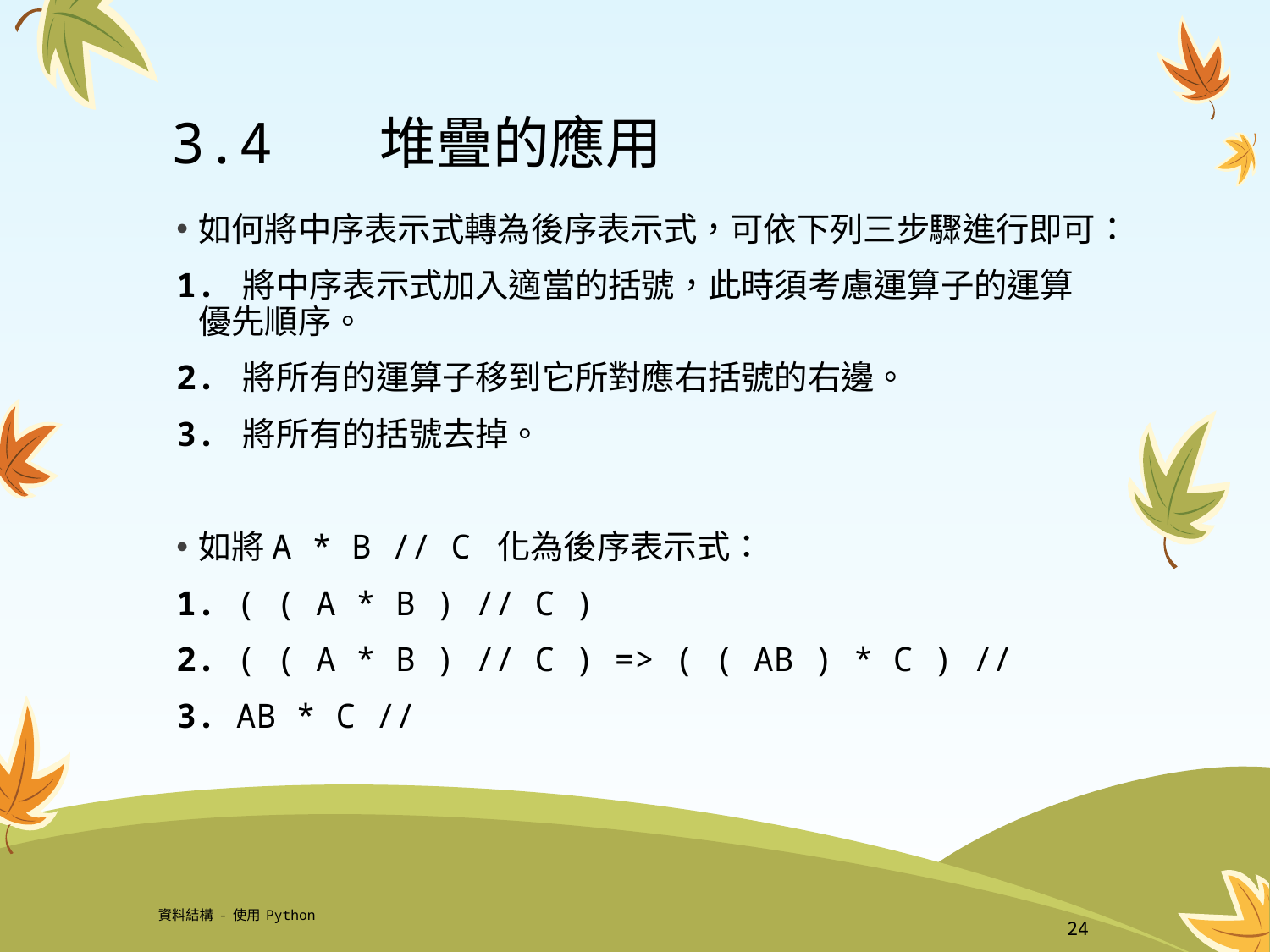

# 3.4	  堆疊的應用
如何將中序表示式轉為後序表示式，可依下列三步驟進行即可：
1. 將中序表示式加入適當的括號，此時須考慮運算子的運算優先順序。
2. 將所有的運算子移到它所對應右括號的右邊。
3. 將所有的括號去掉。

如將A * B // C 化為後序表示式：
1. ( ( A * B ) // C )
2. ( ( A * B ) // C ) => ( ( AB ) * C ) //
3. AB * C //
資料結構-使用Python
24